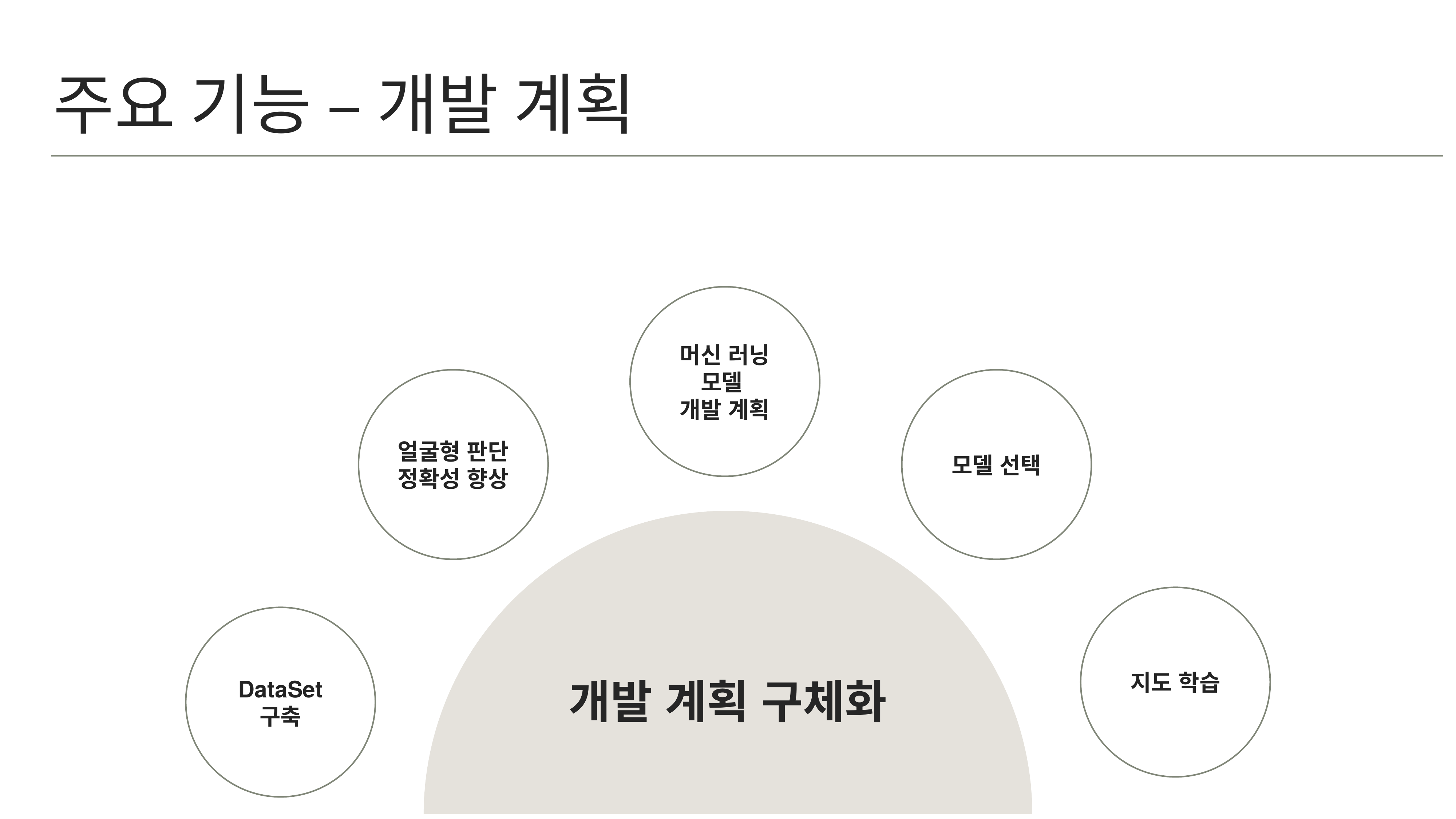

# 주요 기능 – 개발 계획

머신 러닝 모델
개발 계획
얼굴형 판단
정확성 향상
모델 선택

지도 학습
DataSet 구축
개발 계획 구체화
8